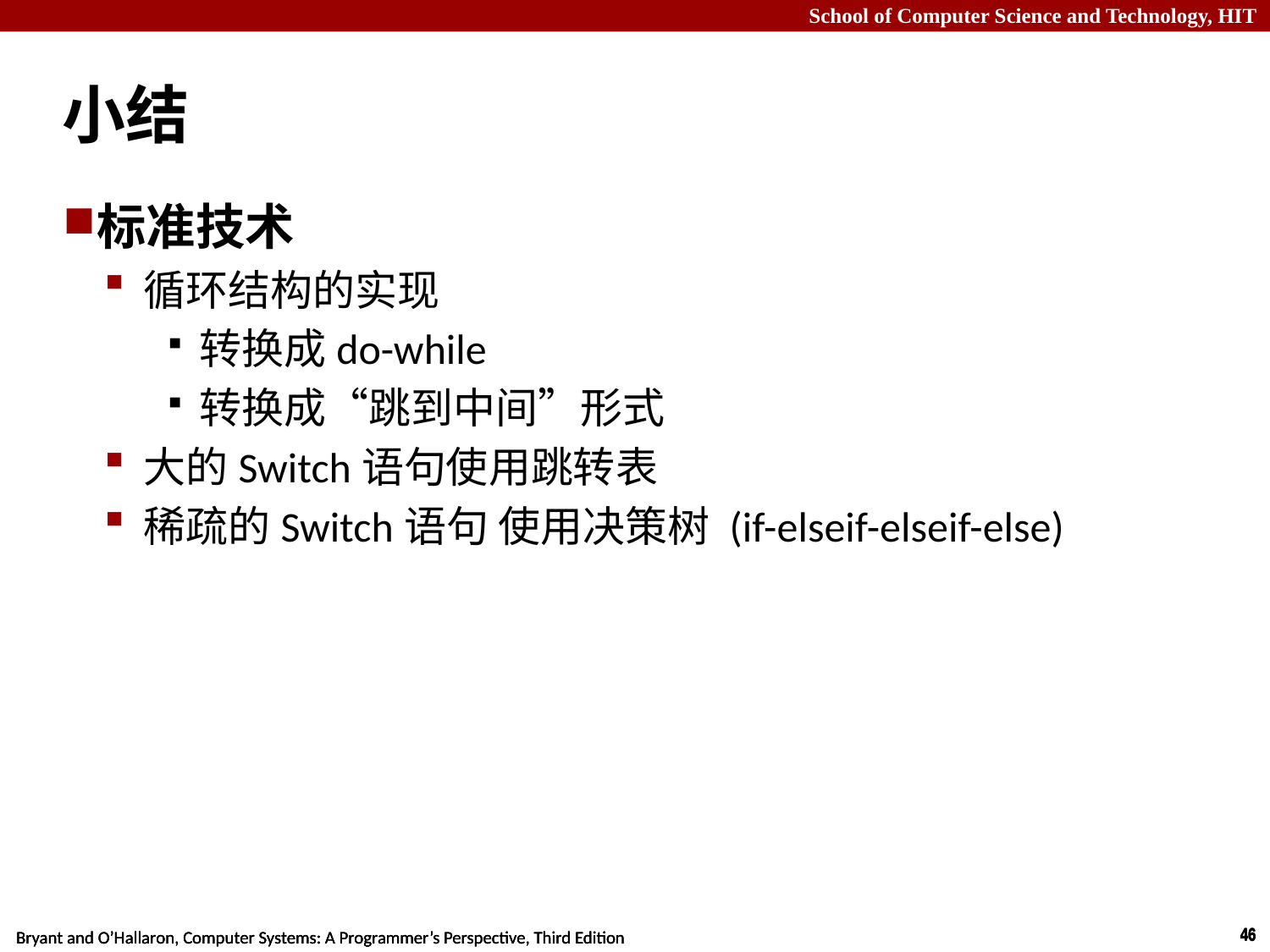

# 小结
标准技术
循环结构的实现
转换成do-while
转换成“跳到中间”形式
大的Switch语句使用跳转表
稀疏的Switch语句 使用决策树 (if-elseif-elseif-else)